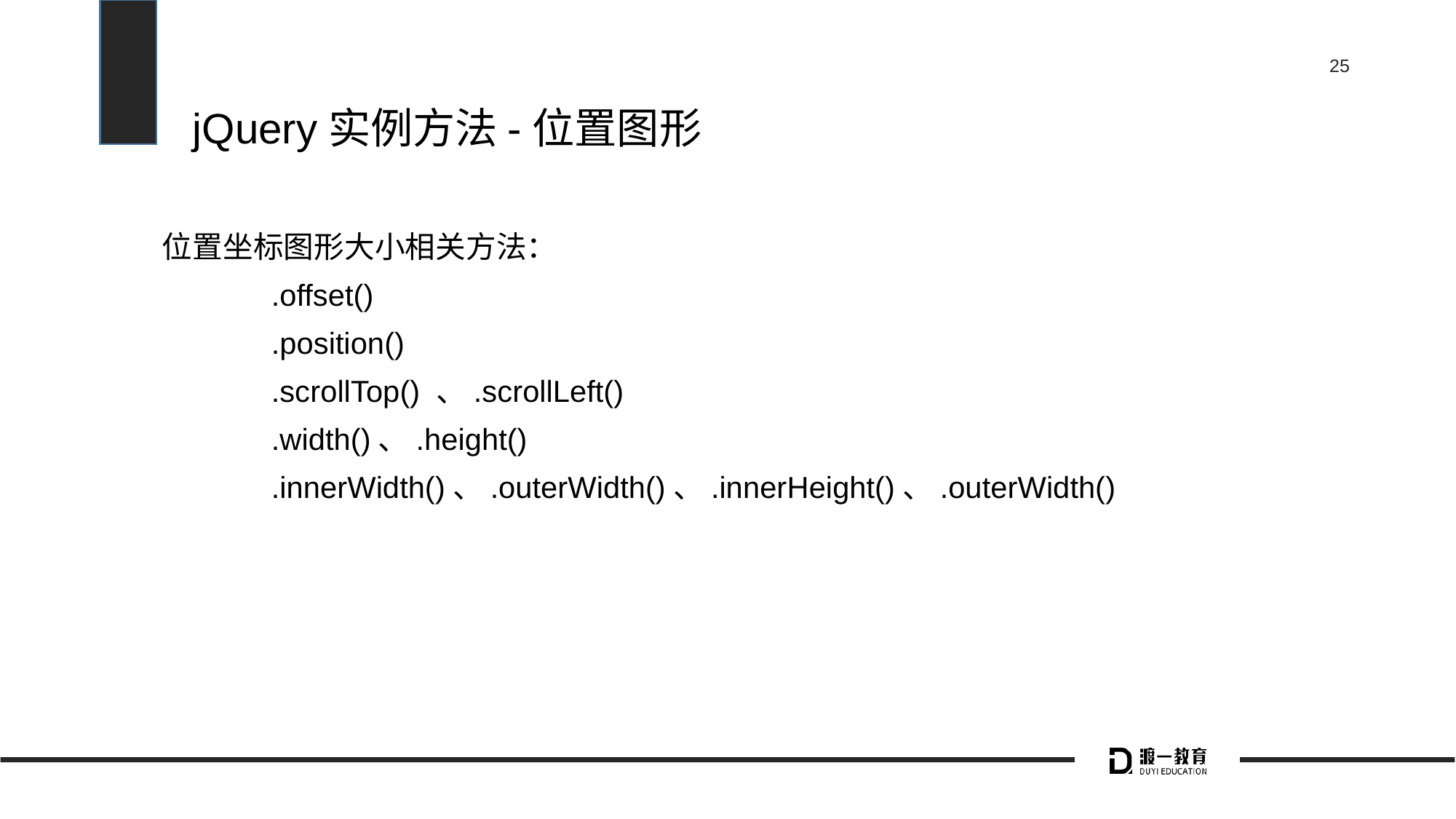

# jQuery实例方法-位置图形
位置坐标图形大小相关方法：
	.offset()
	.position()
	.scrollTop() 、.scrollLeft()
	.width()、.height()
	.innerWidth()、.outerWidth()、.innerHeight()、.outerWidth()